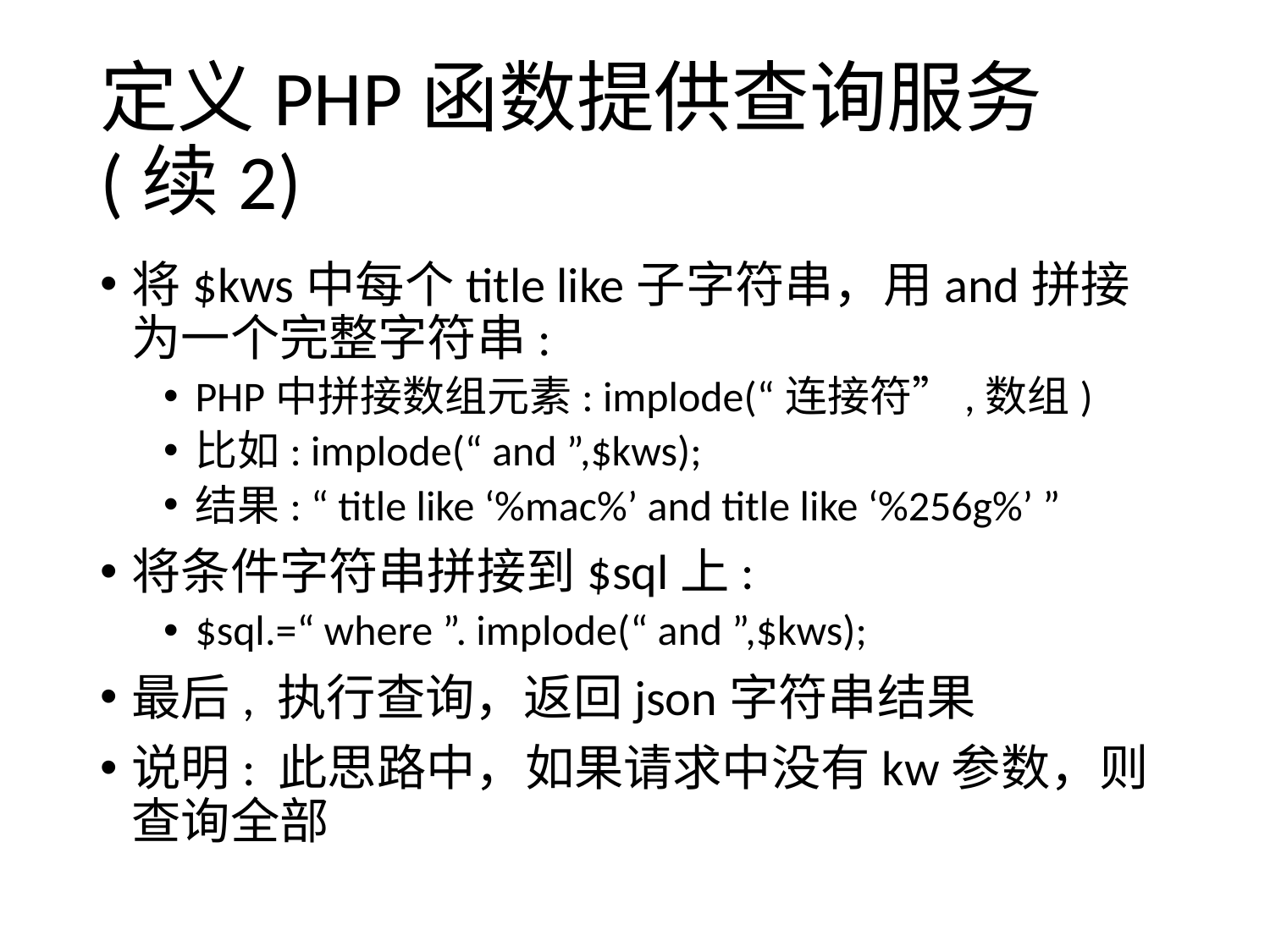

# 定义PHP函数提供查询服务(续2)
将$kws中每个title like子字符串，用and拼接为一个完整字符串:
PHP中拼接数组元素: implode(“连接符”,数组)
比如: implode(“ and ”,$kws);
结果: “ title like ‘%mac%’ and title like ‘%256g%’ ”
将条件字符串拼接到$sql上:
$sql.=“ where ”. implode(“ and ”,$kws);
最后, 执行查询，返回json字符串结果
说明: 此思路中，如果请求中没有kw参数，则查询全部